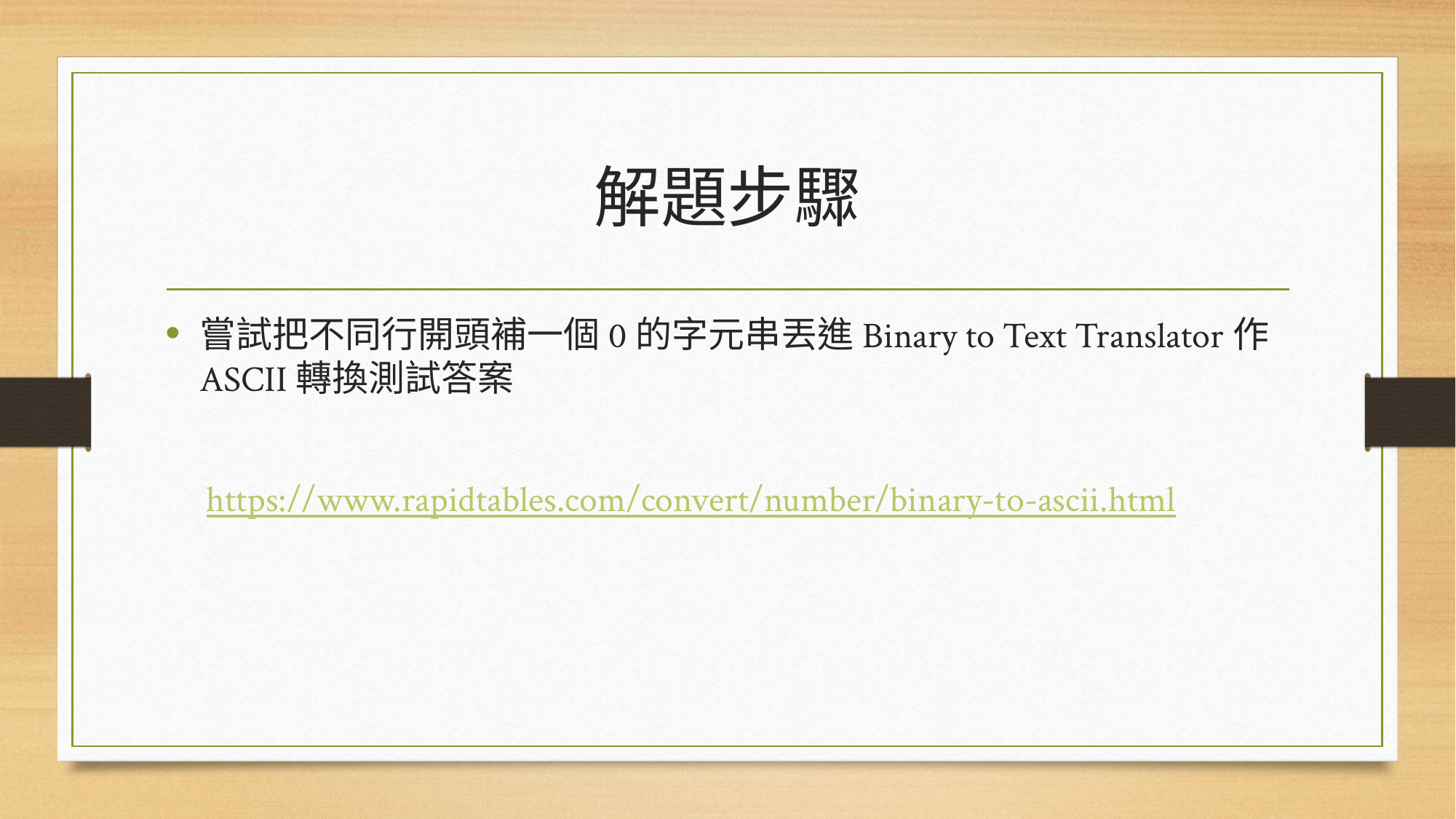

# 解題步驟
嘗試把不同行開頭補一個0的字元串丟進Binary to Text Translator作ASCII轉換測試答案

     https://www.rapidtables.com/convert/number/binary-to-ascii.html